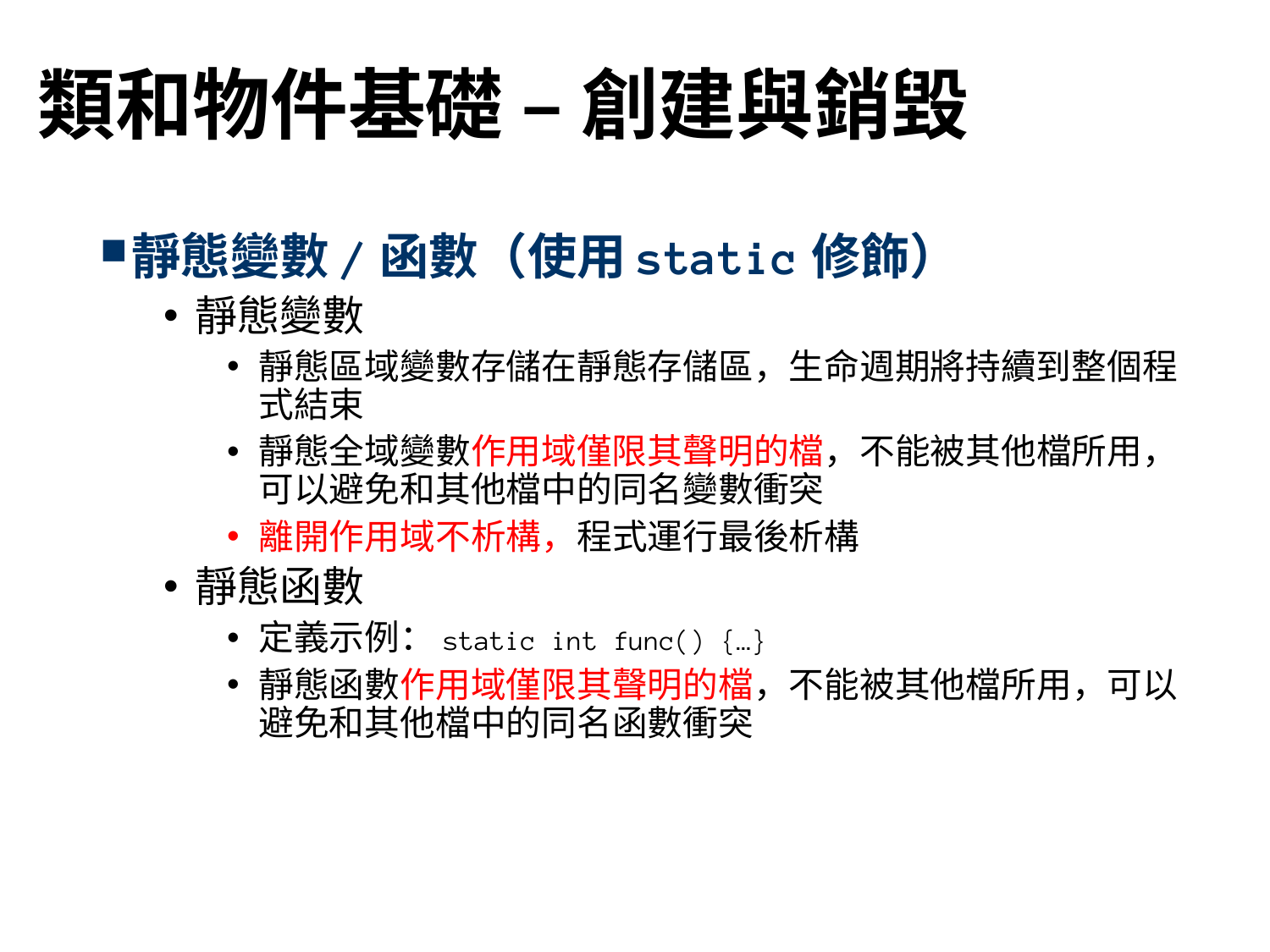

# 類和物件基礎 – 創建與銷毀
靜態變數/函數（使用static修飾）
靜態變數
靜態區域變數存儲在靜態存儲區，生命週期將持續到整個程式結束
靜態全域變數作用域僅限其聲明的檔，不能被其他檔所用，可以避免和其他檔中的同名變數衝突
離開作用域不析構，程式運行最後析構
靜態函數
定義示例：static int func() {…}
靜態函數作用域僅限其聲明的檔，不能被其他檔所用，可以避免和其他檔中的同名函數衝突